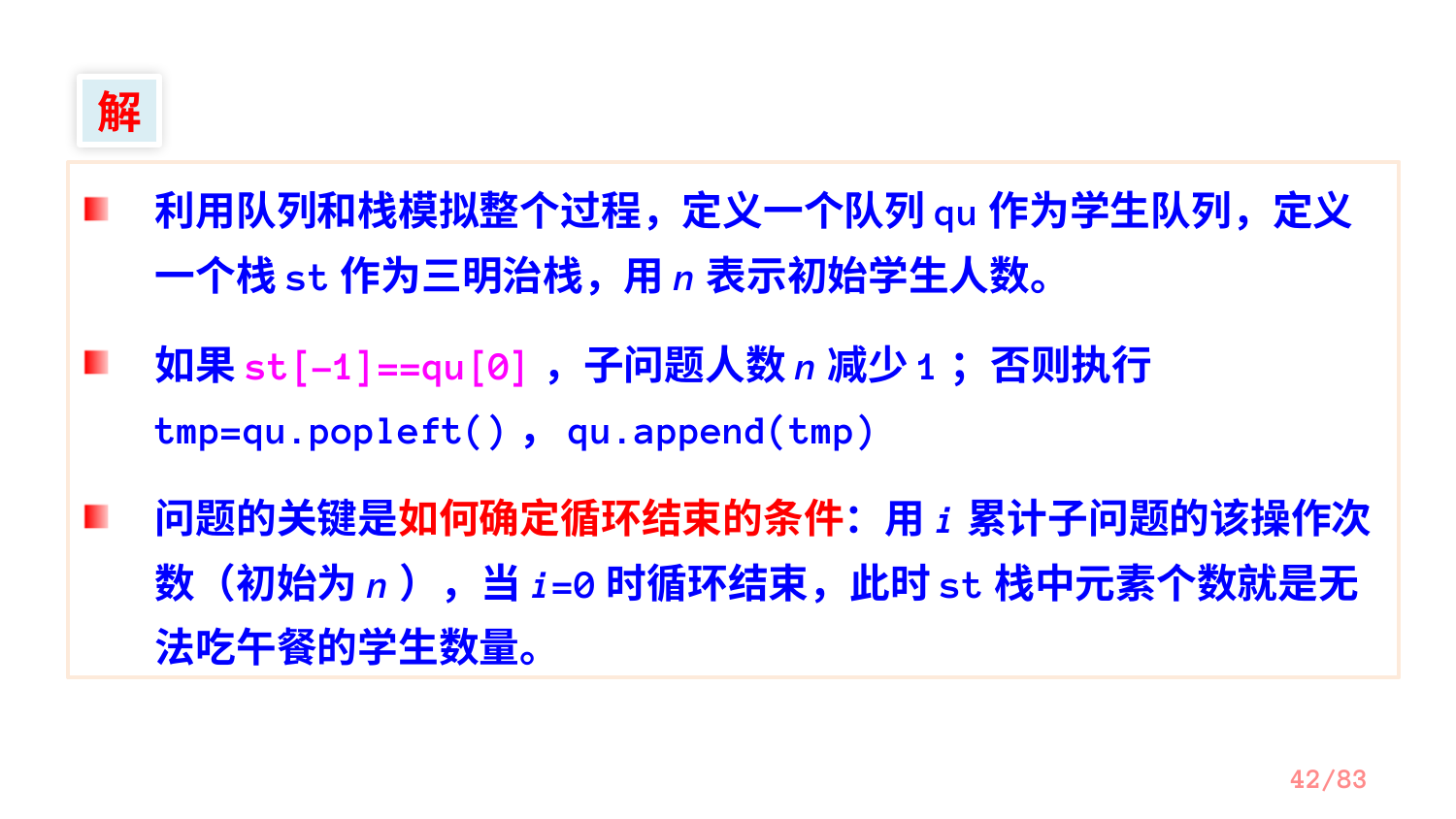

解
利用队列和栈模拟整个过程，定义一个队列qu作为学生队列，定义一个栈st作为三明治栈，用n表示初始学生人数。
如果st[-1]==qu[0]，子问题人数n减少1；否则执行tmp=qu.popleft()，qu.append(tmp)
问题的关键是如何确定循环结束的条件：用i累计子问题的该操作次数（初始为n），当i=0时循环结束，此时st栈中元素个数就是无法吃午餐的学生数量。
42/83